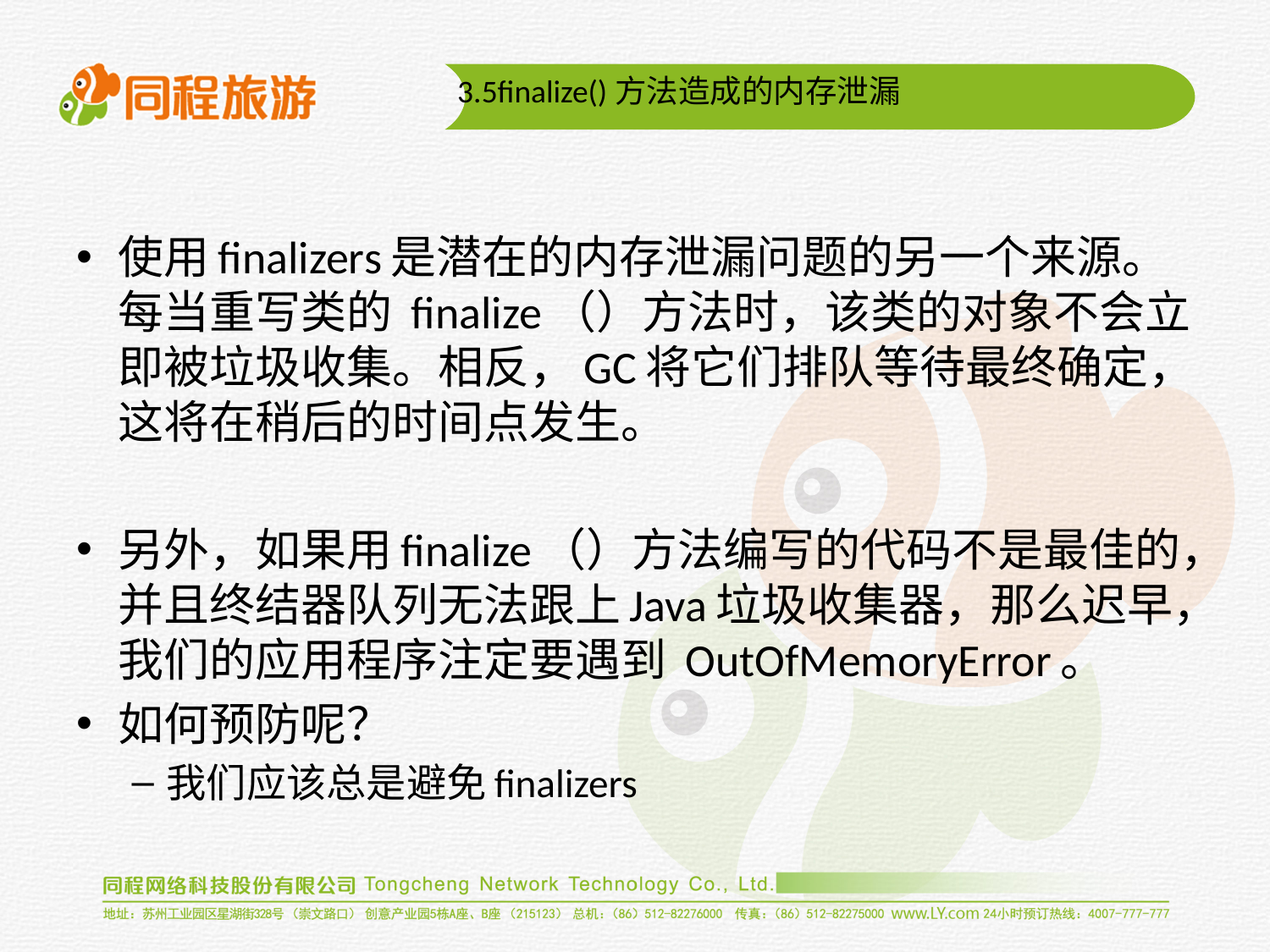

3.5finalize()方法造成的内存泄漏

使用finalizers是潜在的内存泄漏问题的另一个来源。每当重写类的 finalize（）方法时，该类的对象不会立即被垃圾收集。相反，GC将它们排队等待最终确定，这将在稍后的时间点发生。

另外，如果用finalize（）方法编写的代码不是最佳的，并且终结器队列无法跟上Java垃圾收集器，那么迟早，我们的应用程序注定要遇到 OutOfMemoryError。
如何预防呢？
我们应该总是避免finalizers